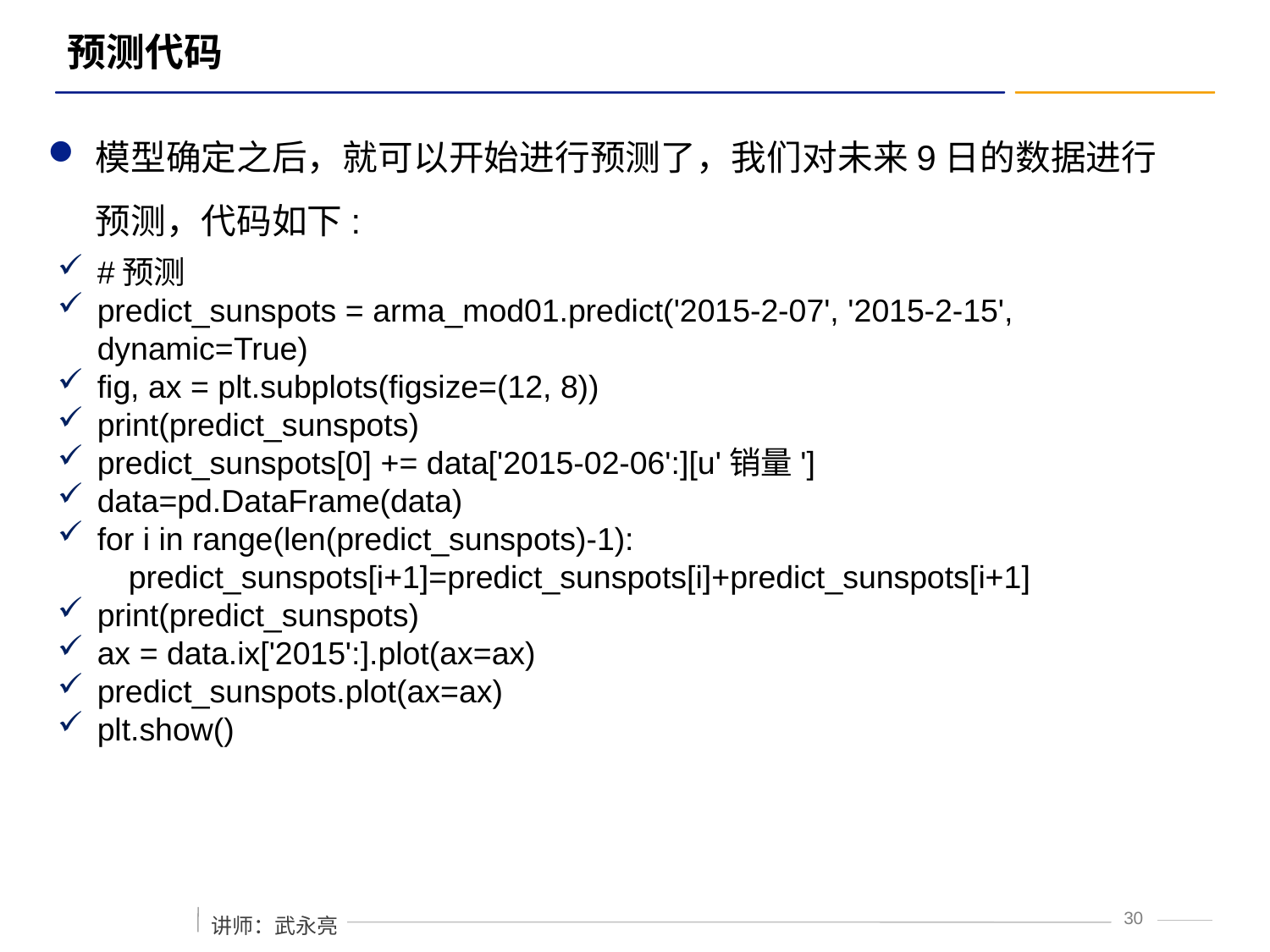

# 预测代码
模型确定之后，就可以开始进行预测了，我们对未来9日的数据进行预测，代码如下:
#预测
predict_sunspots = arma_mod01.predict('2015-2-07', '2015-2-15', dynamic=True)
fig, ax = plt.subplots(figsize=(12, 8))
print(predict_sunspots)
predict_sunspots[0] += data['2015-02-06':][u'销量']
data=pd.DataFrame(data)
for i in range(len(predict_sunspots)-1):
        predict_sunspots[i+1]=predict_sunspots[i]+predict_sunspots[i+1]
print(predict_sunspots)
ax = data.ix['2015':].plot(ax=ax)
predict_sunspots.plot(ax=ax)
plt.show()